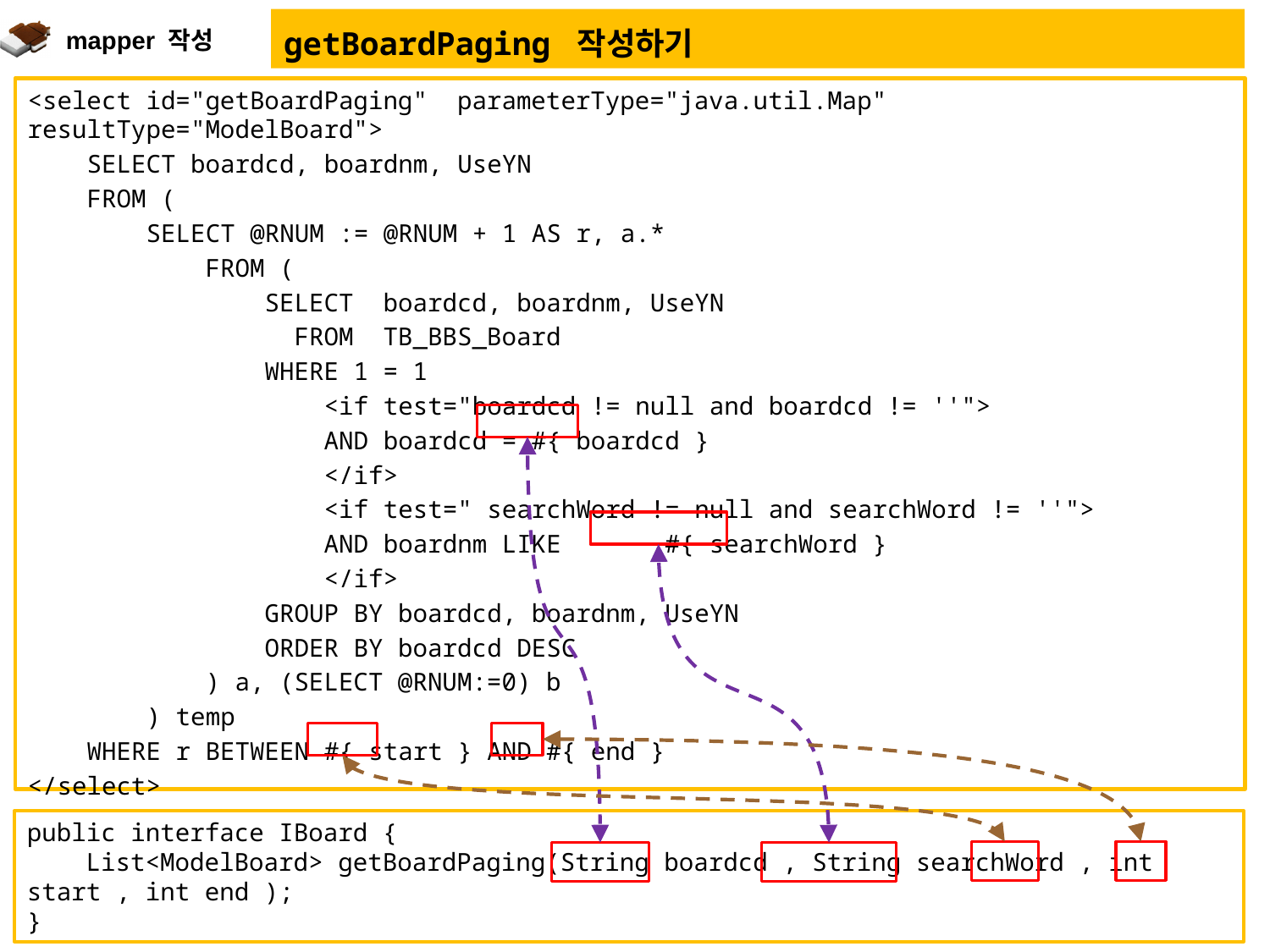

mapper 작성
# getBoardPaging 작성하기
<select id="getBoardPaging"  parameterType="java.util.Map"  resultType="ModelBoard">
    SELECT boardcd, boardnm, UseYN
    FROM (
        SELECT @RNUM := @RNUM + 1 AS r, a.*
            FROM (
                SELECT  boardcd, boardnm, UseYN
                  FROM  TB_BBS_Board
                WHERE 1 = 1
                    <if test="boardcd != null and boardcd != ''">
                    AND boardcd = #{ boardcd }
                    </if>
                    <if test=" searchWord != null and searchWord != ''">
                    AND boardnm LIKE       #{ searchWord }
                    </if>
                GROUP BY boardcd, boardnm, UseYN
                ORDER BY boardcd DESC
            ) a, (SELECT @RNUM:=0) b
        ) temp
    WHERE r BETWEEN #{ start } AND #{ end }
</select>

public interface IBoard {
    List<ModelBoard> getBoardPaging(String boardcd , String searchWord , int start , int end );
}